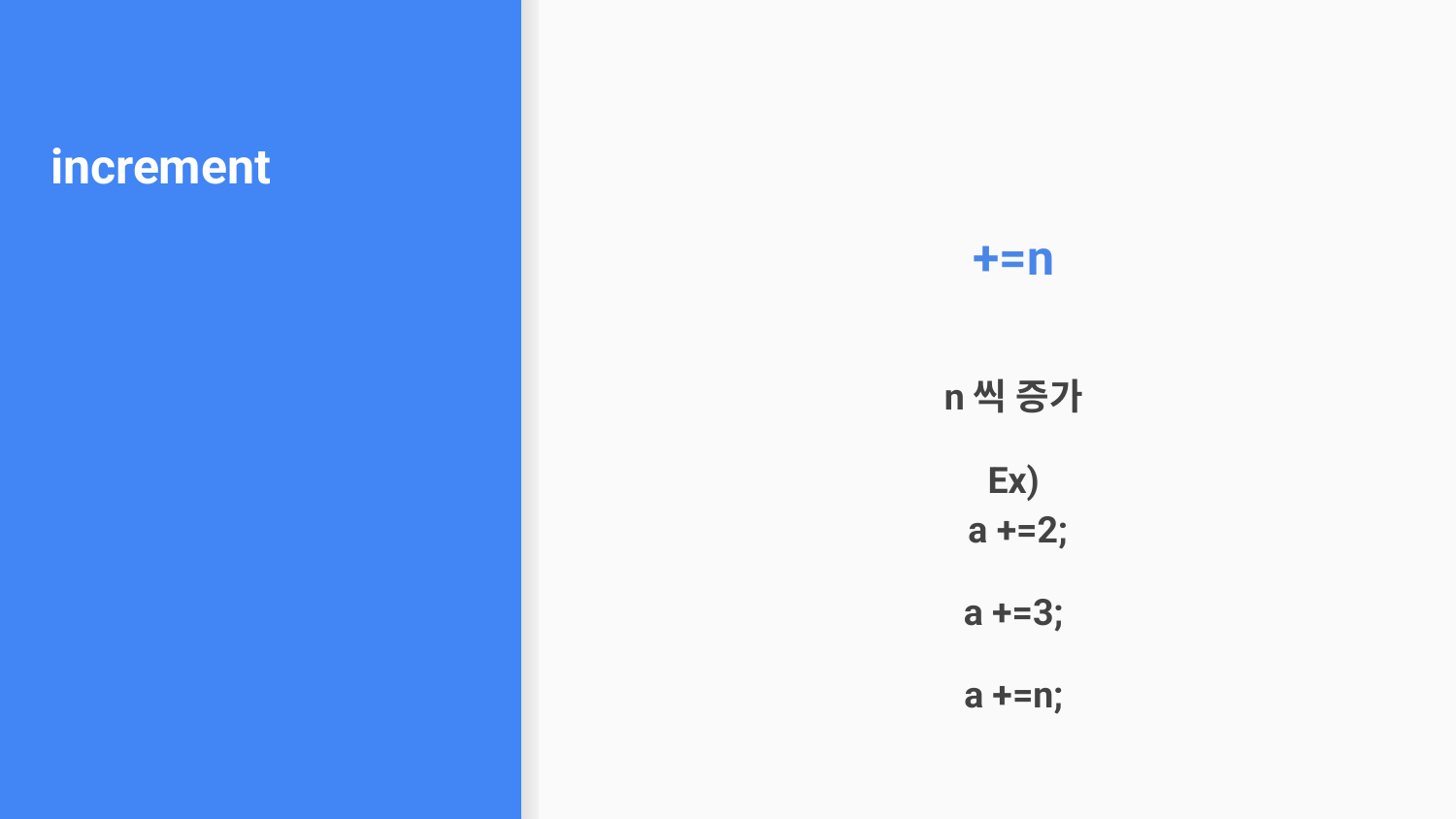

# increment

+=n
n씩 증가
Ex)
 a +=2;
a +=3;
a +=n;